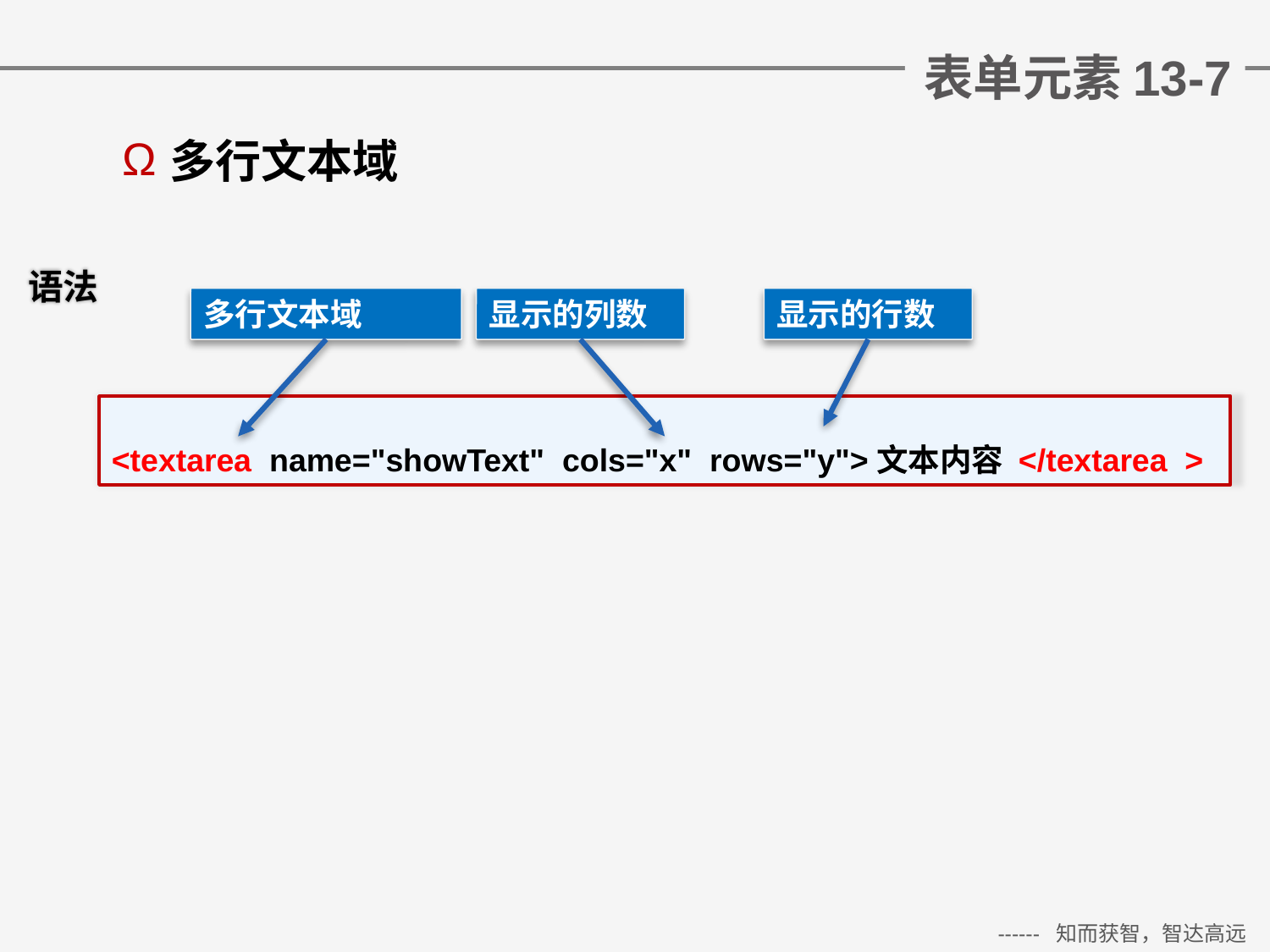

# 表单元素13-7
多行文本域
语法
多行文本域
显示的列数
显示的行数
<textarea  name="showText"  cols="x"  rows="y">文本内容 </textarea  >